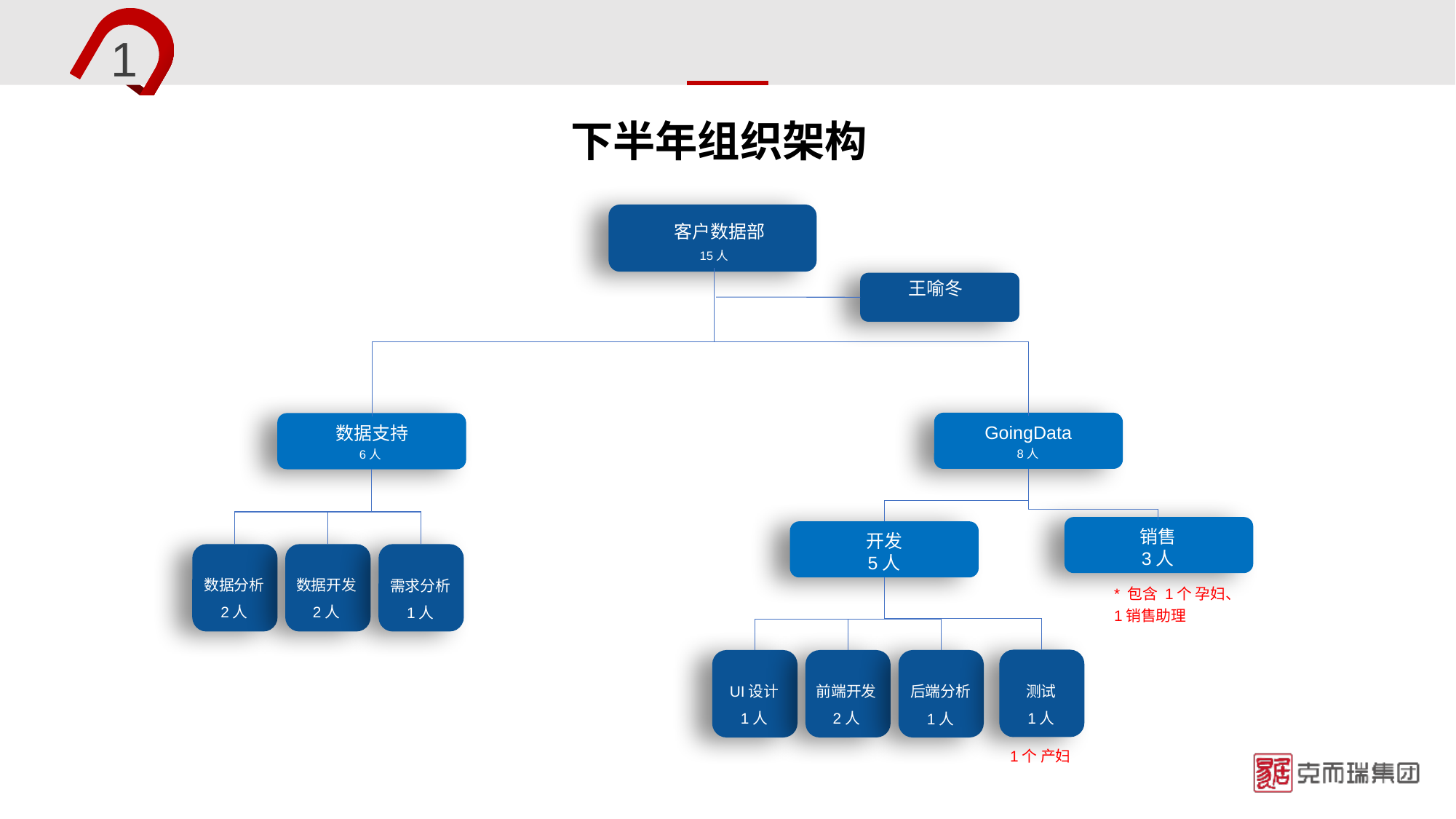

1
# 下半年组织架构

客户数据部
15人
王喻冬

GoingData
8人

数据支持
6人

销售
3人

开发
5人

数据分析
2人

数据开发
2人

需求分析
1人
试
1人
* 包含 1个 孕妇、1销售助理

测试
1人

后端分析
1人

UI设计
1人

前端开发
2人
 1个 产妇